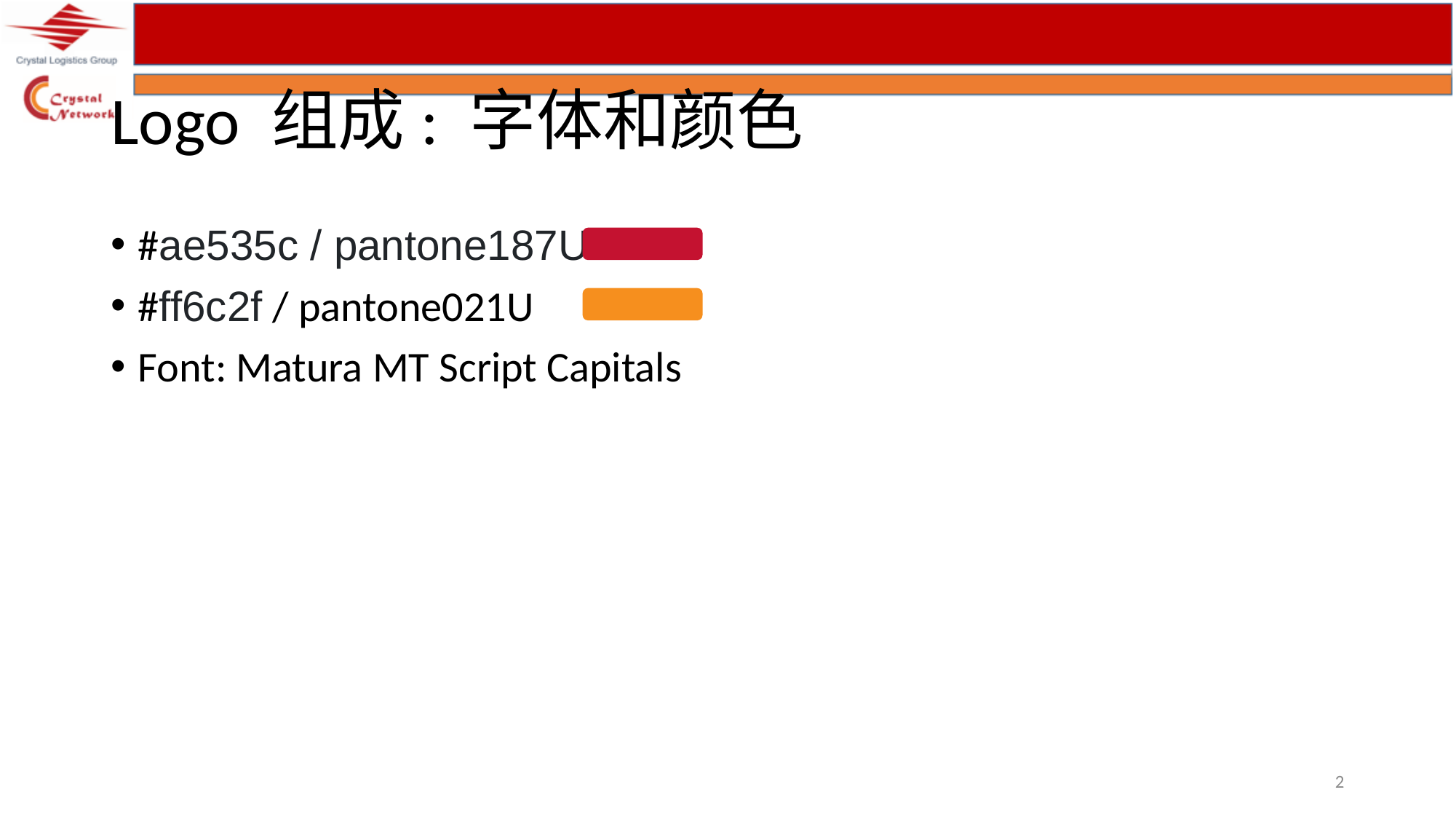

# Logo 组成: 字体和颜色
#ae535c / pantone187U
#ff6c2f / pantone021U
Font: Matura MT Script Capitals

2